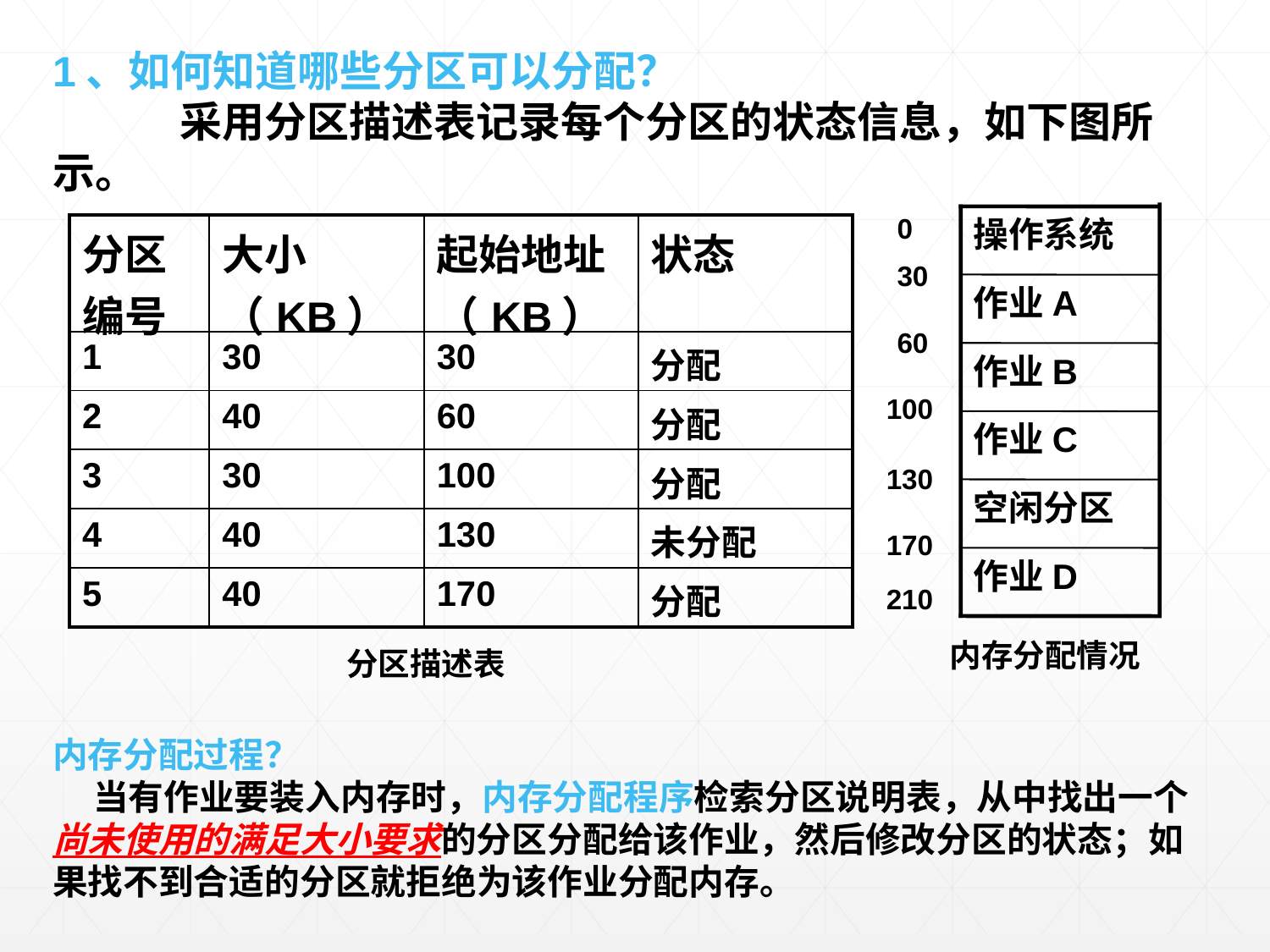

1、如何知道哪些分区可以分配？
	采用分区描述表记录每个分区的状态信息，如下图所示。
0
30

操作系统

作业A

60
作业B

100
作业C

130
空闲分区

170
作业D

210

| 分区编号 | 大小（KB） | 起始地址（KB） | 状态 |
| --- | --- | --- | --- |
| 1 | 30 | 30 | 分配 |
| 2 | 40 | 60 | 分配 |
| 3 | 30 | 100 | 分配 |
| 4 | 40 | 130 | 未分配 |
| 5 | 40 | 170 | 分配 |
内存分配情况
分区描述表
内存分配过程？
    当有作业要装入内存时，内存分配程序检索分区说明表，从中找出一个尚未使用的满足大小要求的分区分配给该作业，然后修改分区的状态；如果找不到合适的分区就拒绝为该作业分配内存。